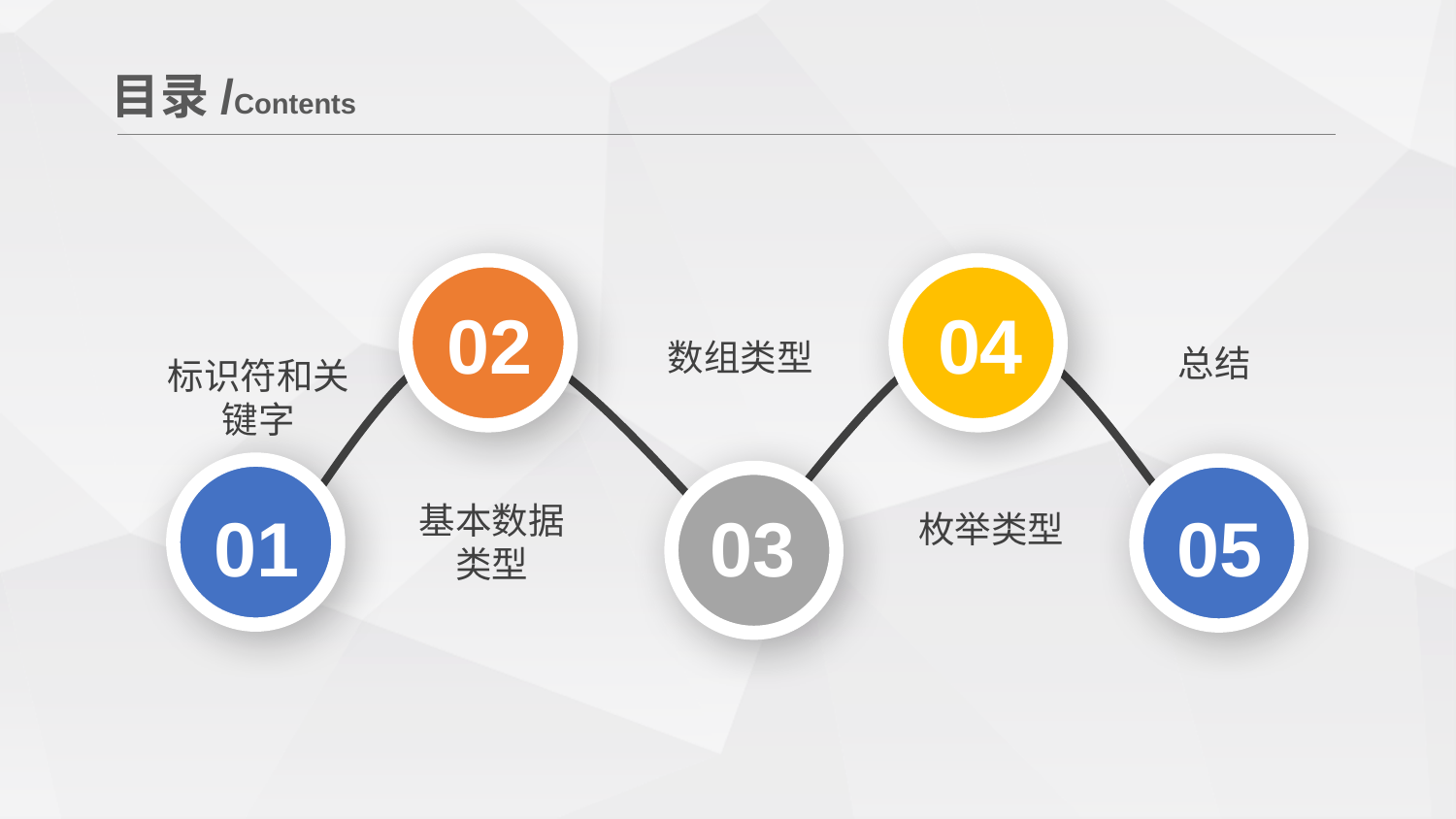

目录/Contents

02

04

数组类型
总结
标识符和关键字

01

05

03
基本数据类型
枚举类型